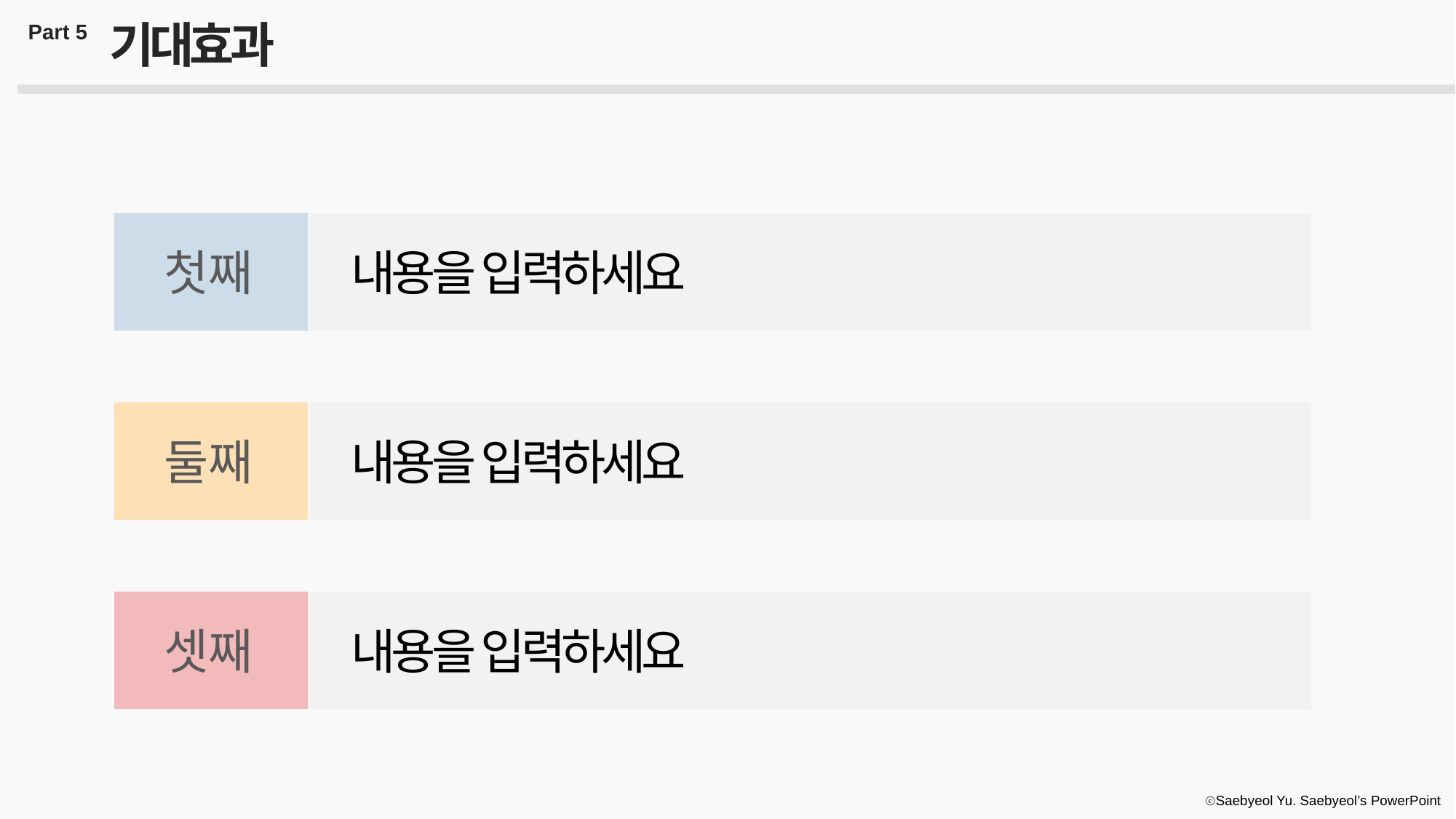

기대효과
Part 5

첫째
내용을 입력하세요

둘째
내용을 입력하세요

셋째
내용을 입력하세요